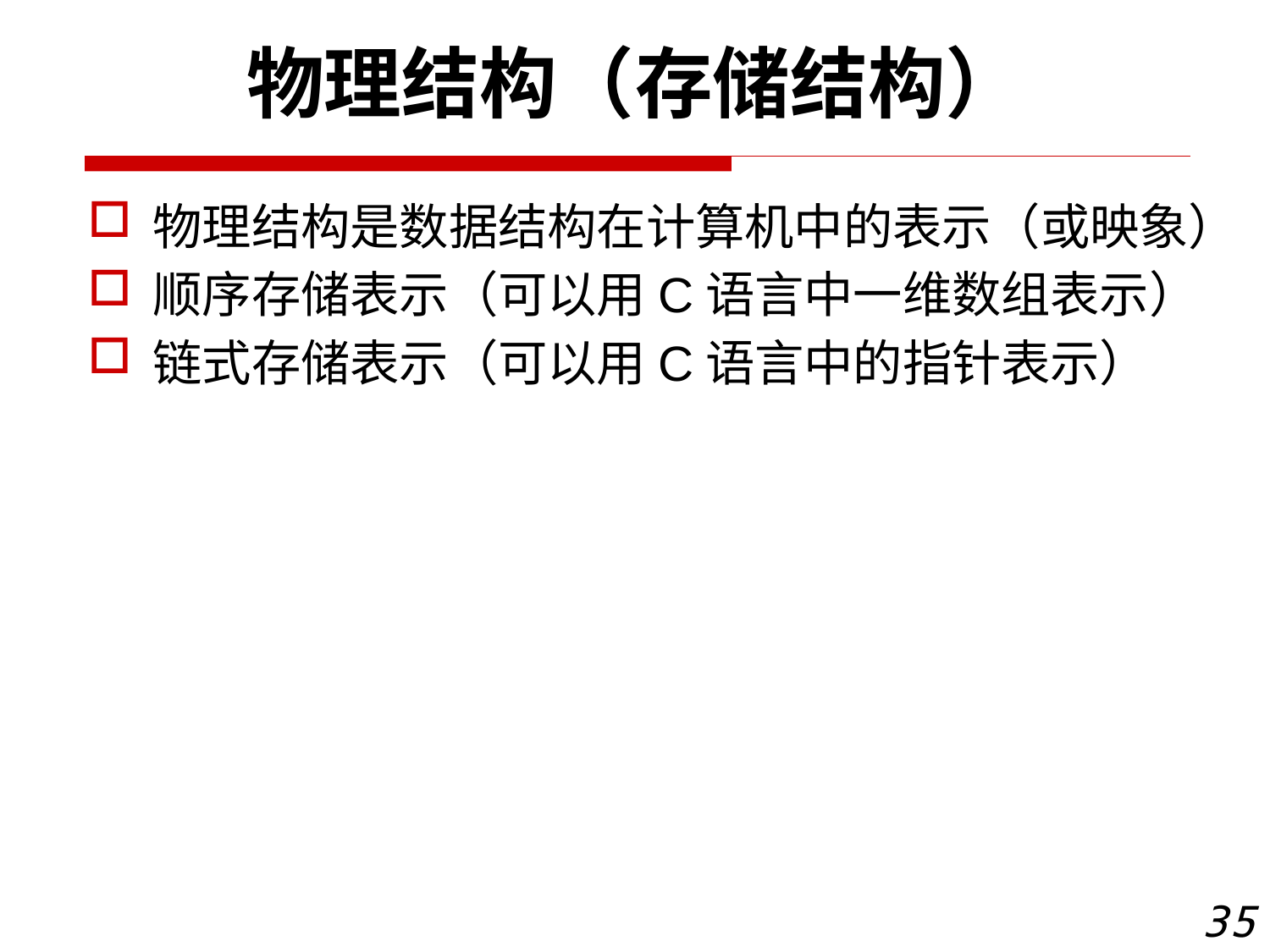

物理结构（存储结构）
物理结构是数据结构在计算机中的表示（或映象）
顺序存储表示（可以用C语言中一维数组表示）
链式存储表示（可以用C语言中的指针表示）
35